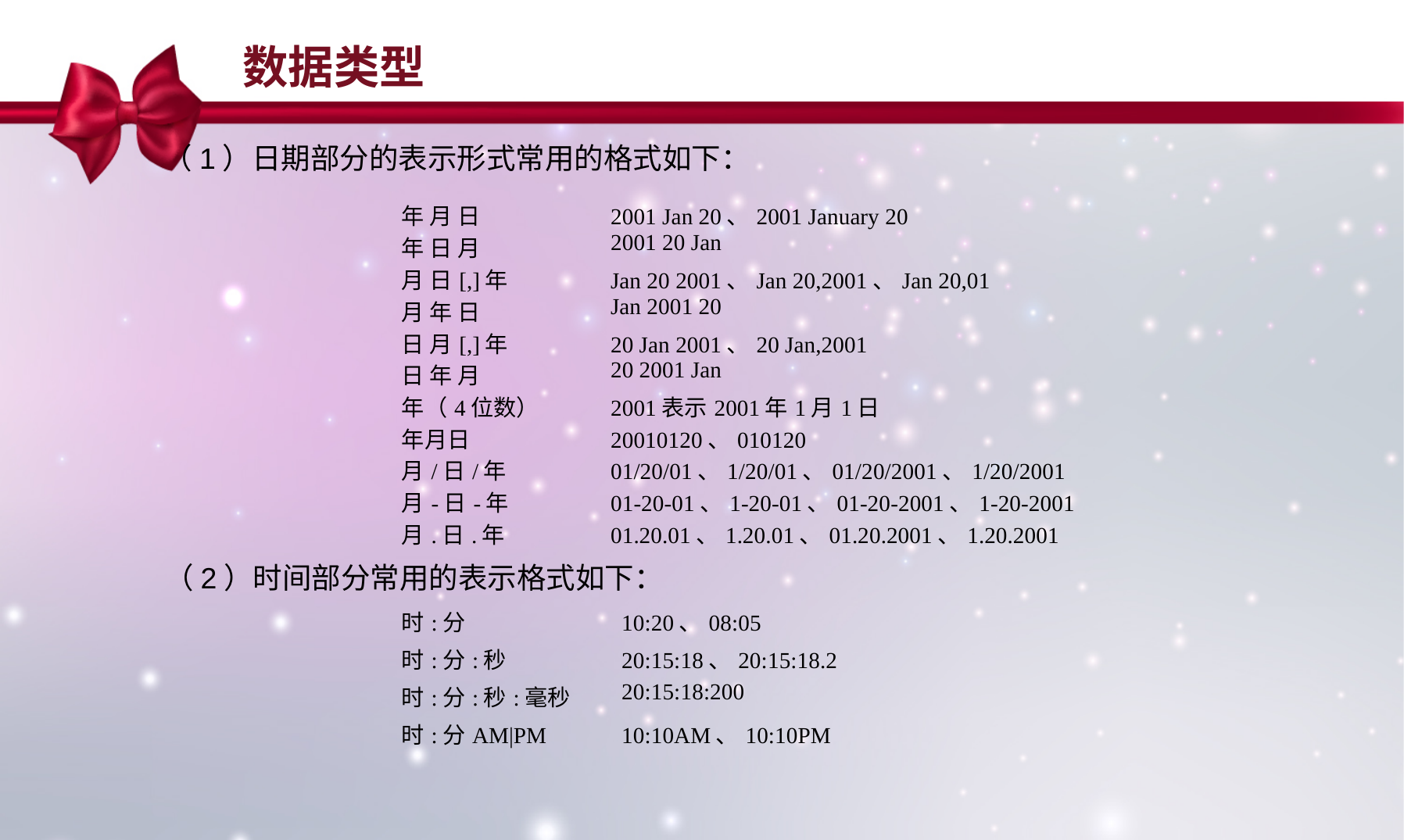

数据类型
（1）日期部分的表示形式常用的格式如下：
| 年 月 日 | 2001 Jan 20、2001 January 20 |
| --- | --- |
| 年 日 月 | 2001 20 Jan |
| 月 日[,]年 | Jan 20 2001、Jan 20,2001、Jan 20,01 |
| 月 年 日 | Jan 2001 20 |
| 日 月[,]年 | 20 Jan 2001、20 Jan,2001 |
| 日 年 月 | 20 2001 Jan |
| 年（4位数） | 2001表示2001年1月1日 |
| 年月日 | 20010120、010120 |
| 月/日/年 | 01/20/01、1/20/01、01/20/2001、1/20/2001 |
| 月-日-年 | 01-20-01、1-20-01、01-20-2001、1-20-2001 |
| 月.日.年 | 01.20.01、1.20.01、01.20.2001、1.20.2001 |
（2）时间部分常用的表示格式如下：
| 时:分 | 10:20、08:05 |
| --- | --- |
| 时:分:秒 | 20:15:18、20:15:18.2 |
| 时:分:秒:毫秒 | 20:15:18:200 |
| 时:分AM|PM | 10:10AM、10:10PM |